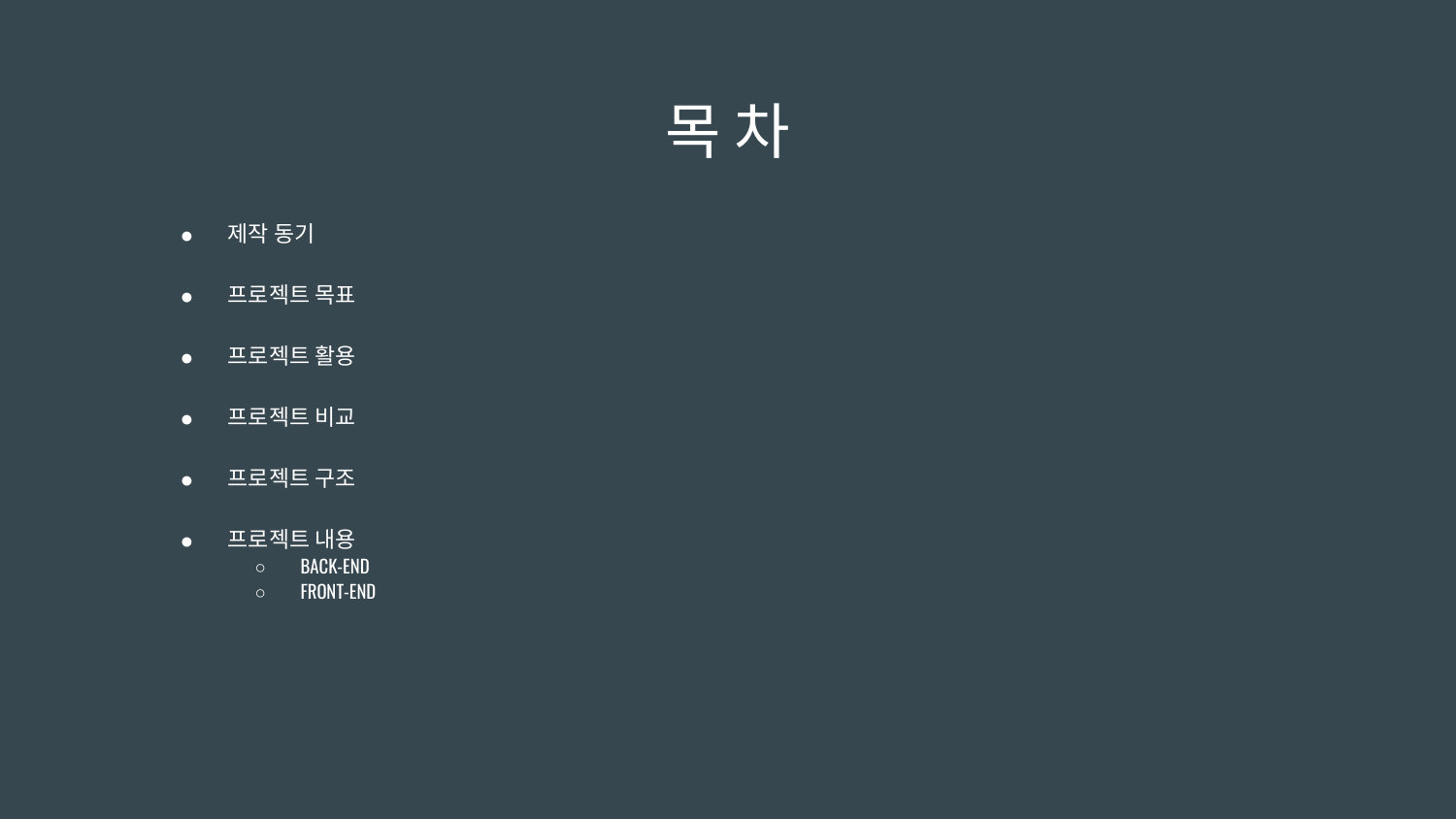

# 목 차
제작 동기

프로젝트 목표

프로젝트 활용

프로젝트 비교

프로젝트 구조

프로젝트 내용
BACK-END
FRONT-END